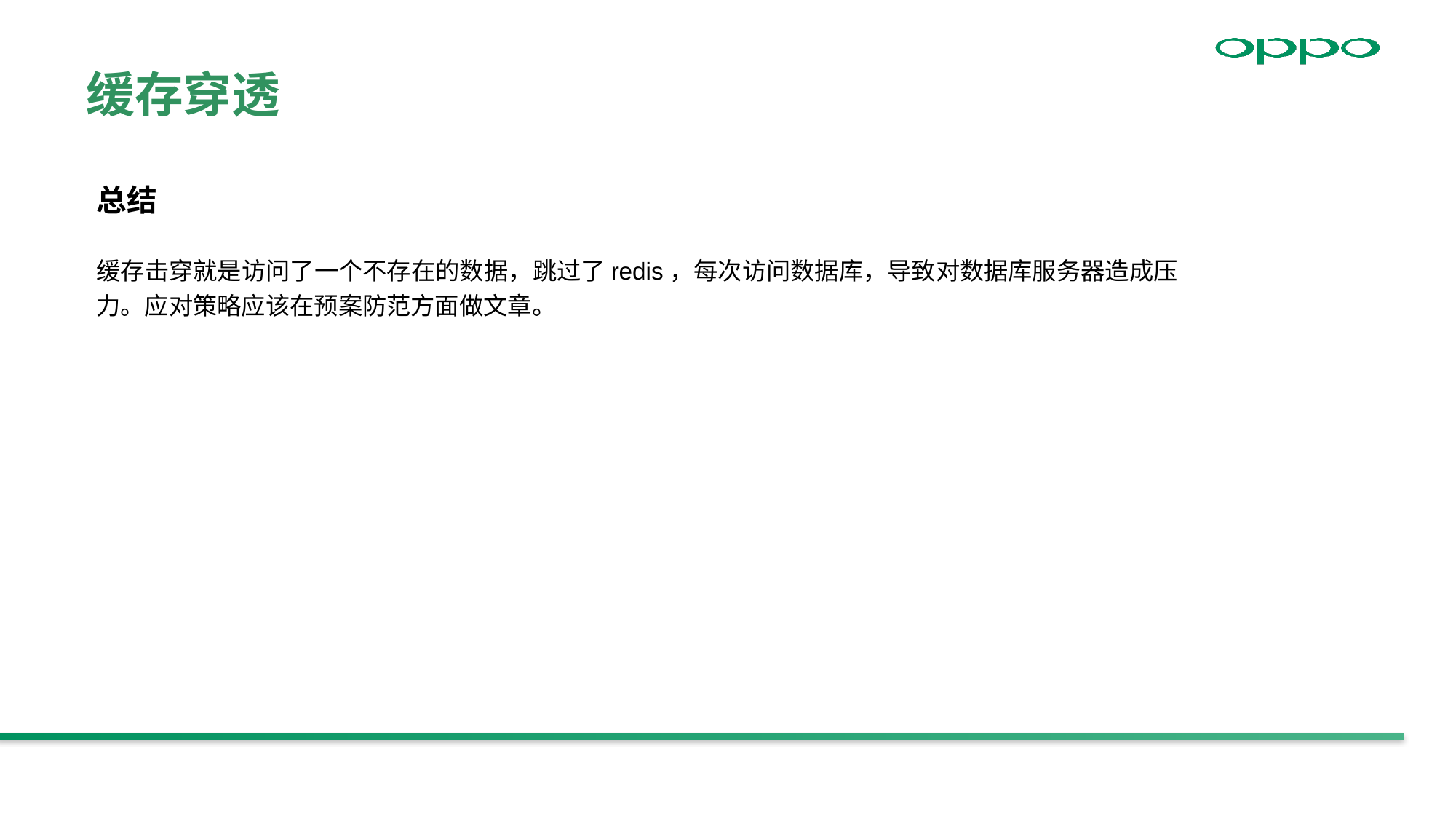

缓存穿透

总结

缓存击穿就是访问了一个不存在的数据，跳过了redis，每次访问数据库，导致对数据库服务器造成压力。应对策略应该在预案防范方面做文章。